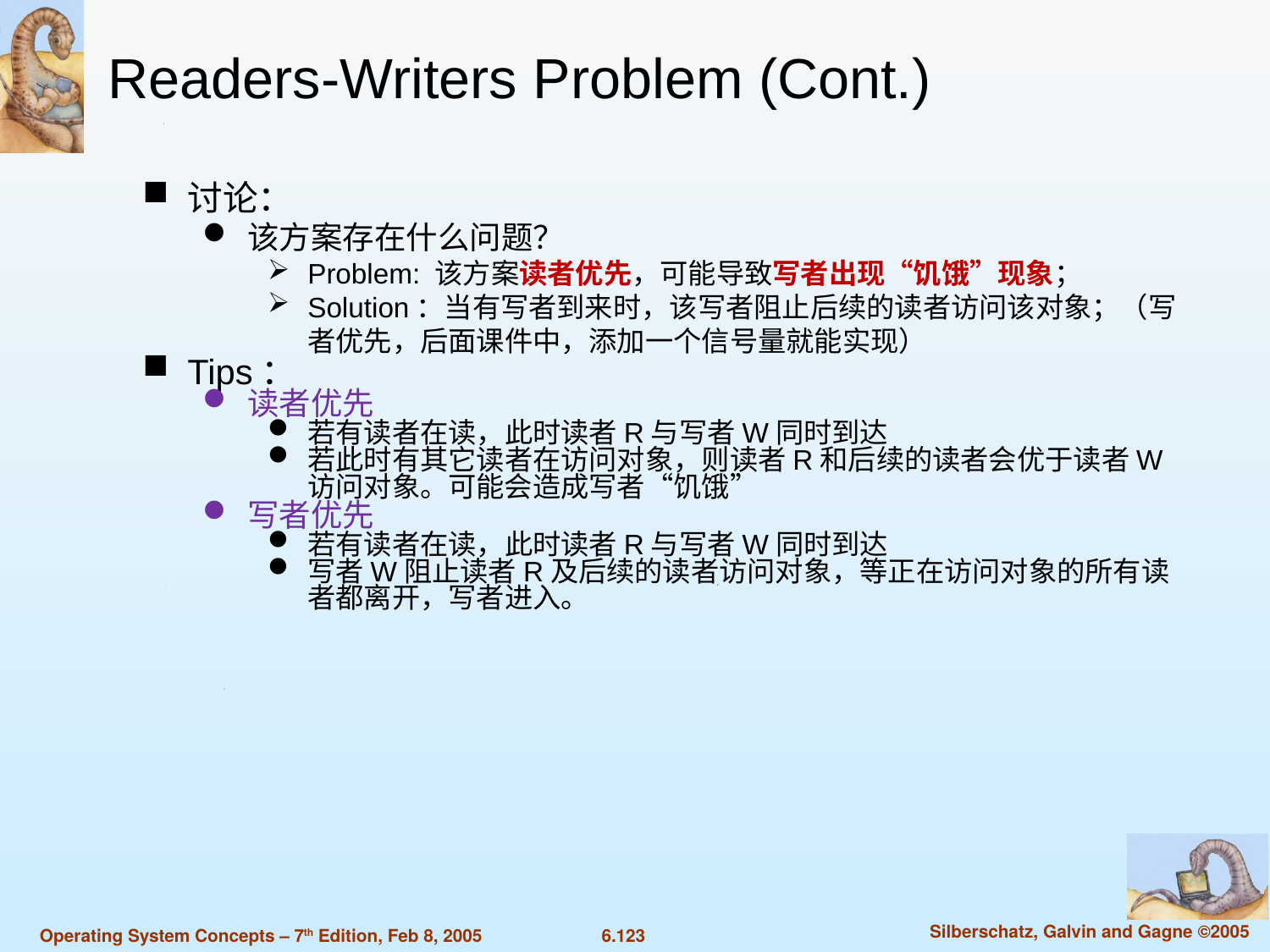

Readers-Writers Problem (Cont.)
讨论：
该方案存在什么问题？
Problem: 该方案读者优先，可能导致写者出现“饥饿”现象；
Solution：当有写者到来时，该写者阻止后续的读者访问该对象；（写者优先，后面课件中，添加一个信号量就能实现）
Tips：
读者优先
若有读者在读，此时读者R与写者W同时到达
若此时有其它读者在访问对象，则读者R和后续的读者会优于读者W访问对象。可能会造成写者“饥饿”
写者优先
若有读者在读，此时读者R与写者W同时到达
写者W阻止读者R及后续的读者访问对象，等正在访问对象的所有读者都离开，写者进入。